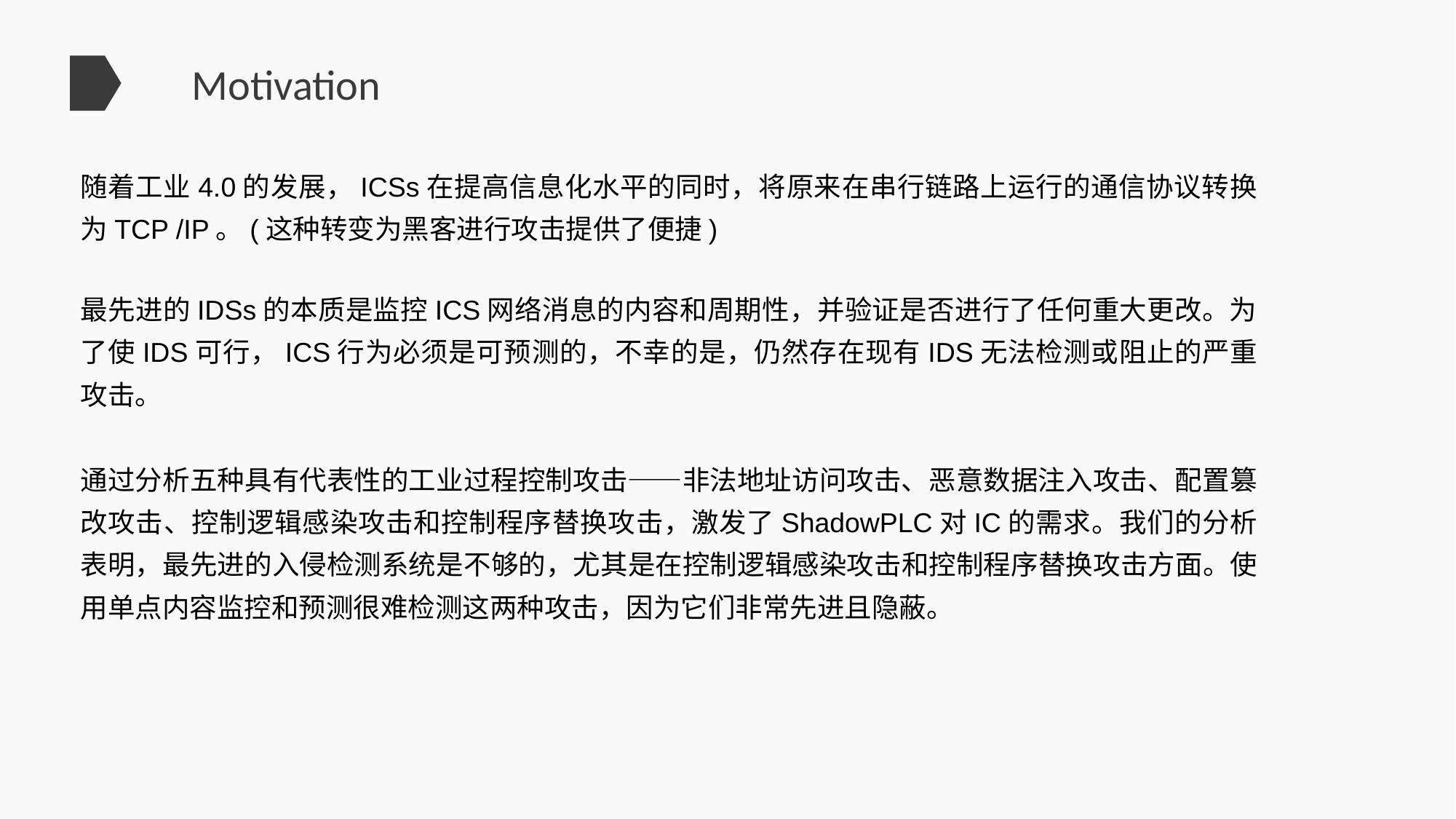

Motivation

随着工业4.0的发展，ICSs在提高信息化水平的同时，将原来在串行链路上运行的通信协议转换为TCP /IP。(这种转变为黑客进行攻击提供了便捷)

最先进的IDSs的本质是监控ICS网络消息的内容和周期性，并验证是否进行了任何重大更改。为了使IDS可行，ICS行为必须是可预测的，不幸的是，仍然存在现有IDS无法检测或阻止的严重攻击。

通过分析五种具有代表性的工业过程控制攻击——非法地址访问攻击、恶意数据注入攻击、配置篡改攻击、控制逻辑感染攻击和控制程序替换攻击，激发了ShadowPLC对IC的需求。我们的分析表明，最先进的入侵检测系统是不够的，尤其是在控制逻辑感染攻击和控制程序替换攻击方面。使用单点内容监控和预测很难检测这两种攻击，因为它们非常先进且隐蔽。